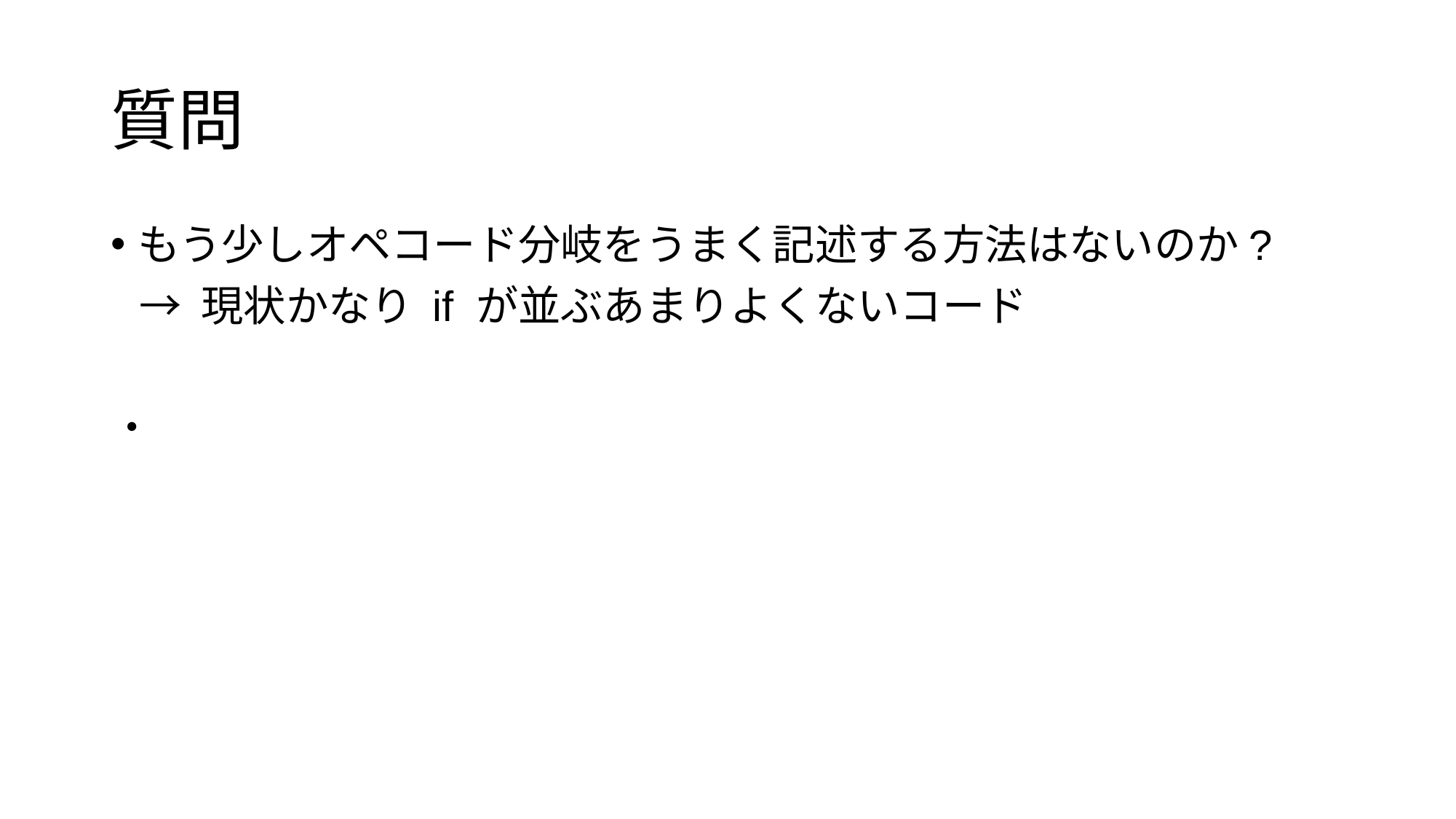

# 質問
もう少しオペコード分岐をうまく記述する方法はないのか?
   → 現状かなり if が並ぶあまりよくないコード

・